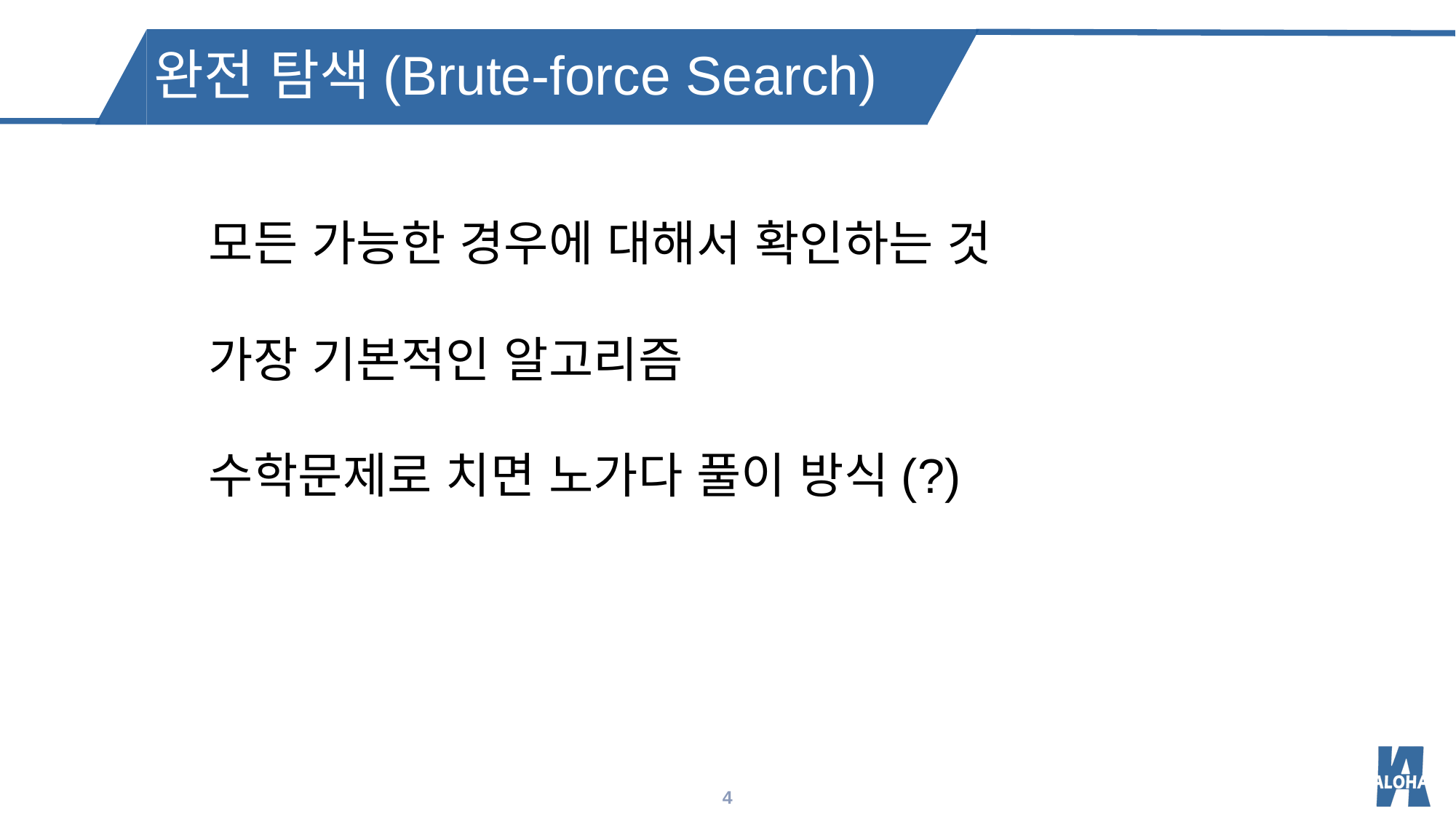

완전 탐색(Brute-force Search)
모든 가능한 경우에 대해서 확인하는 것

가장 기본적인 알고리즘

수학문제로 치면 노가다 풀이 방식(?)
4